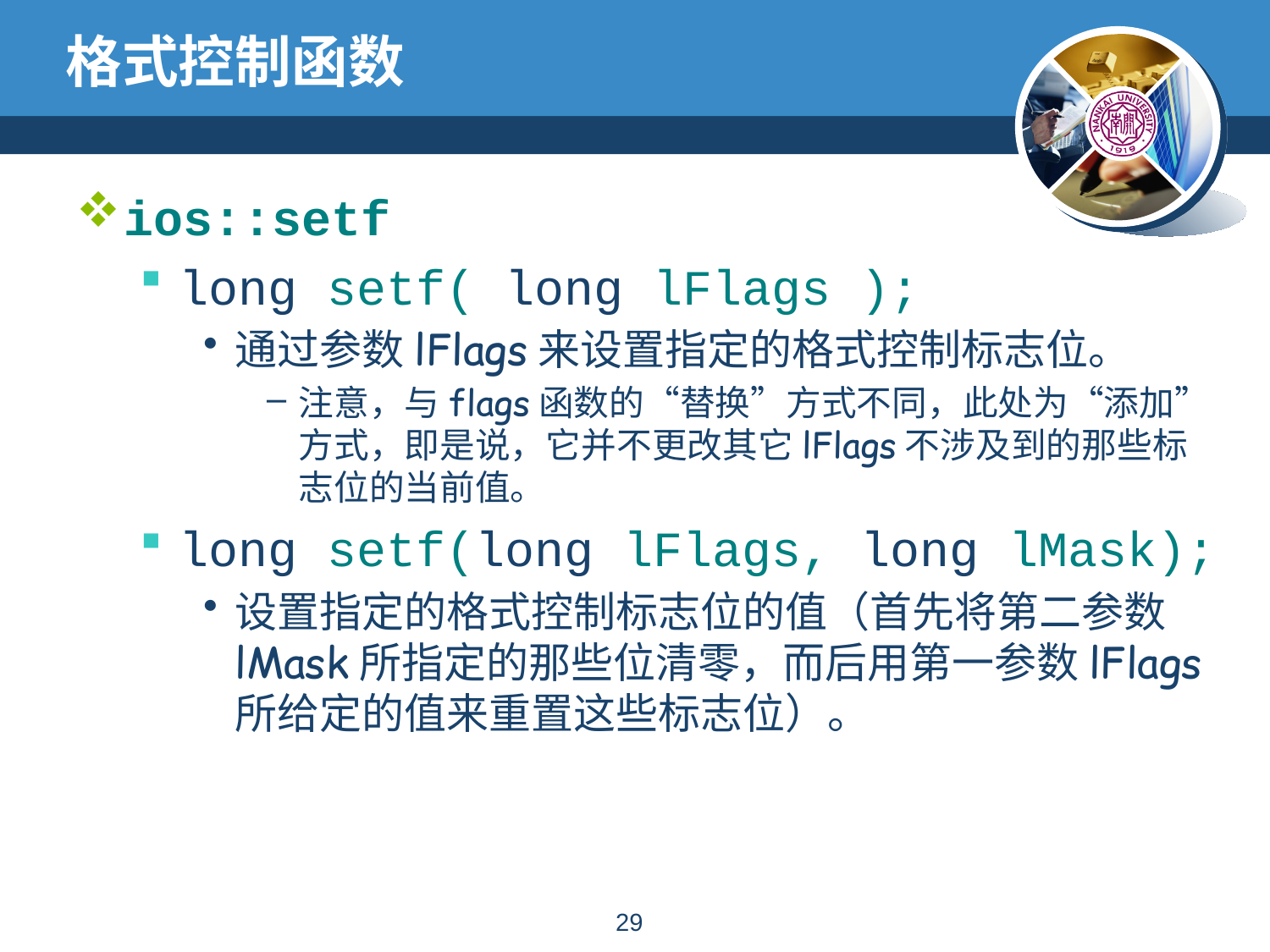

# 格式控制函数
ios::setf
long setf( long lFlags );
通过参数lFlags来设置指定的格式控制标志位。
注意，与flags函数的“替换”方式不同，此处为“添加”方式，即是说，它并不更改其它lFlags不涉及到的那些标志位的当前值。
long setf(long lFlags, long lMask);
设置指定的格式控制标志位的值（首先将第二参数lMask所指定的那些位清零，而后用第一参数lFlags所给定的值来重置这些标志位）。
29